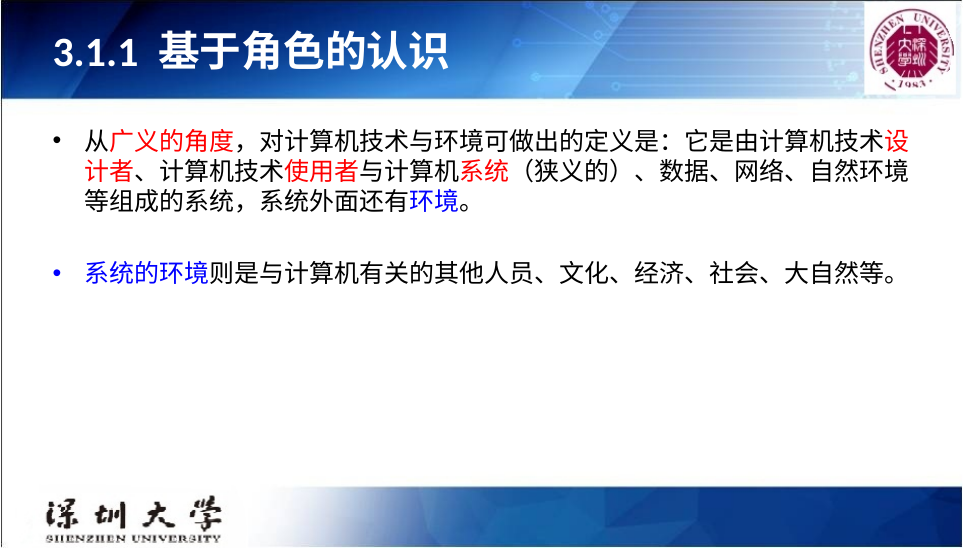

# 3.1.1 基于角色的认识
从广义的角度，对计算机技术与环境可做出的定义是：它是由计算机技术设计者、计算机技术使用者与计算机系统（狭义的）、数据、网络、自然环境等组成的系统，系统外面还有环境。

系统的环境则是与计算机有关的其他人员、文化、经济、社会、大自然等。
83